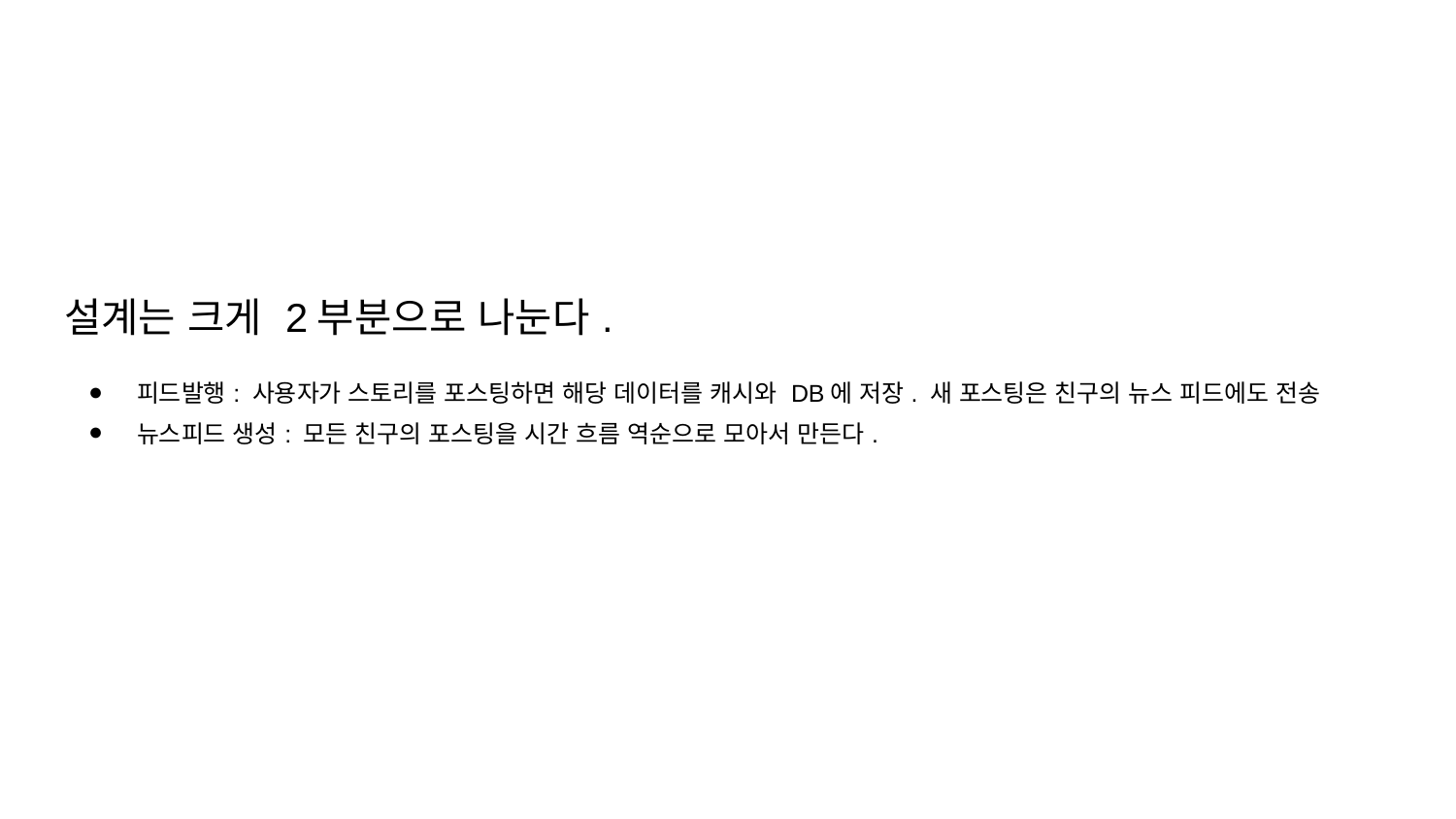

설계는 크게 2부분으로 나눈다.
피드발행: 사용자가 스토리를 포스팅하면 해당 데이터를 캐시와 DB에 저장. 새 포스팅은 친구의 뉴스 피드에도 전송
뉴스피드 생성: 모든 친구의 포스팅을 시간 흐름 역순으로 모아서 만든다.